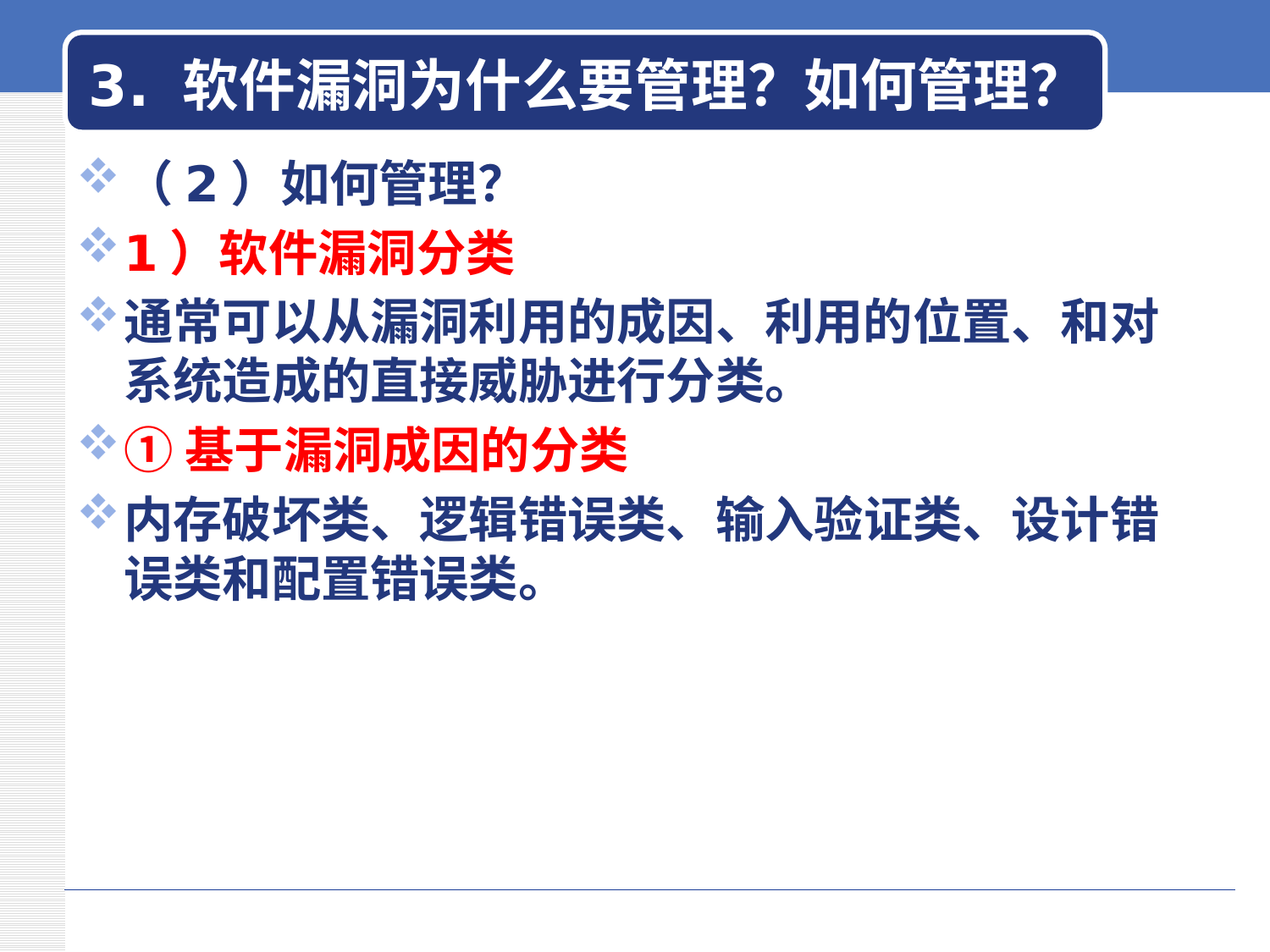

# 3. 软件漏洞为什么要管理？如何管理？
（2）如何管理？
1）软件漏洞分类
通常可以从漏洞利用的成因、利用的位置、和对系统造成的直接威胁进行分类。
①基于漏洞成因的分类
内存破坏类、逻辑错误类、输入验证类、设计错误类和配置错误类。